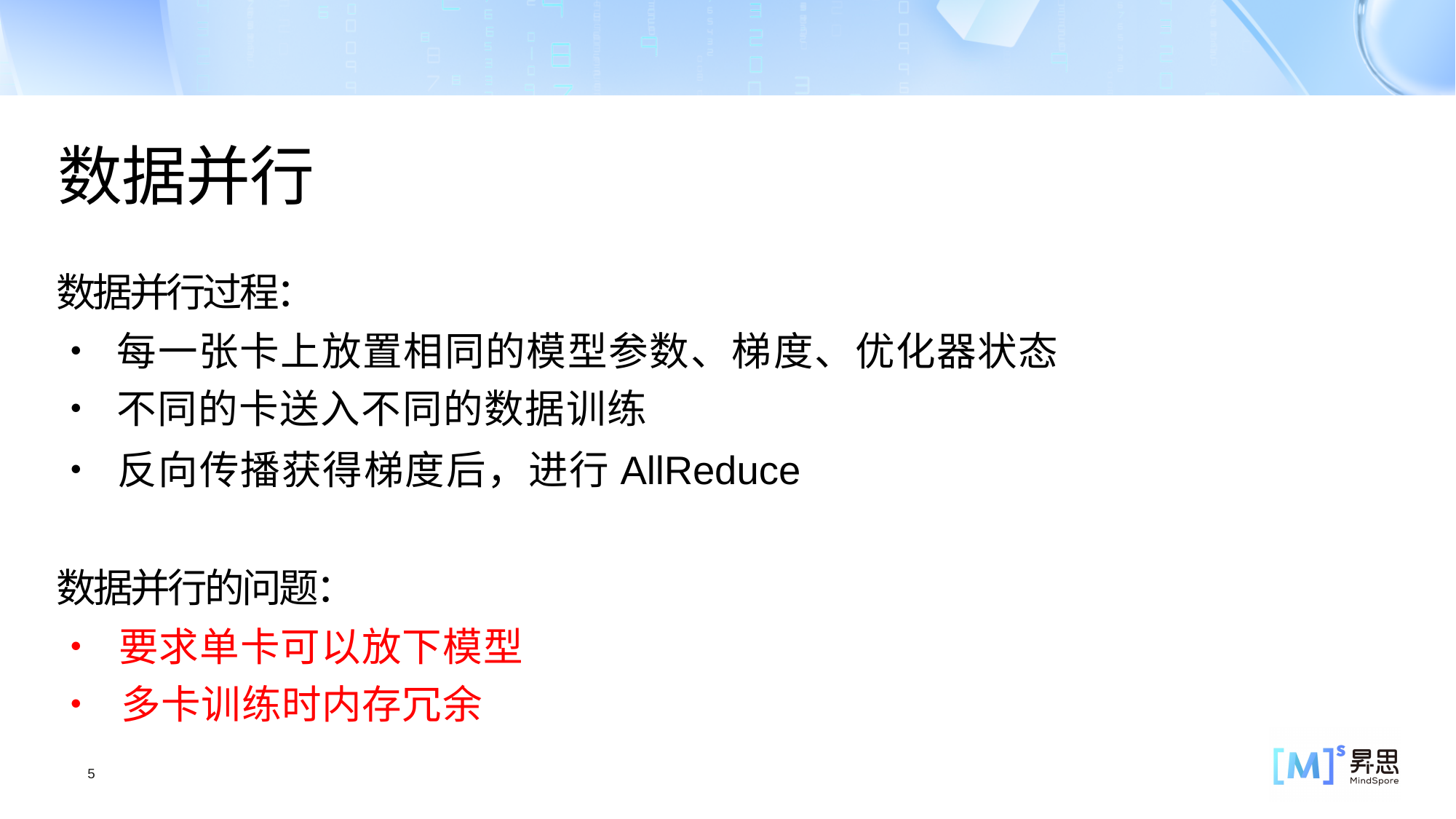

数据并行

数据并行过程：
• 每一张卡上放置相同的模型参数、梯度、优化器状态
• 不同的卡送入不同的数据训练
• 反向传播获得梯度后，进行AllReduce

数据并行的问题：
• 要求单卡可以放下模型

• 多卡训练时内存冗余